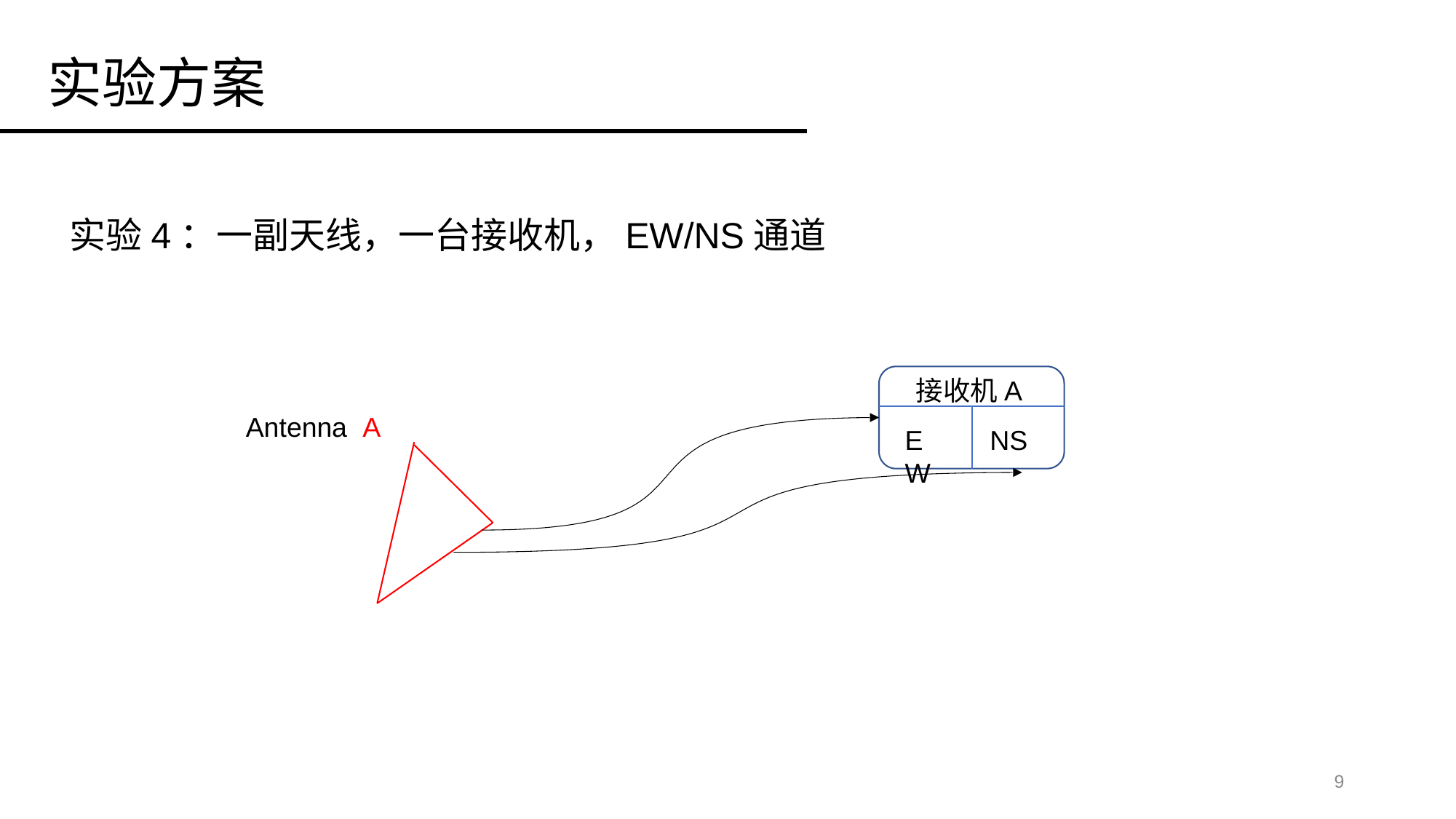

# 实验方案
实验4：一副天线，一台接收机，EW/NS通道

接收机A
EW
NS
Antenna  A
9